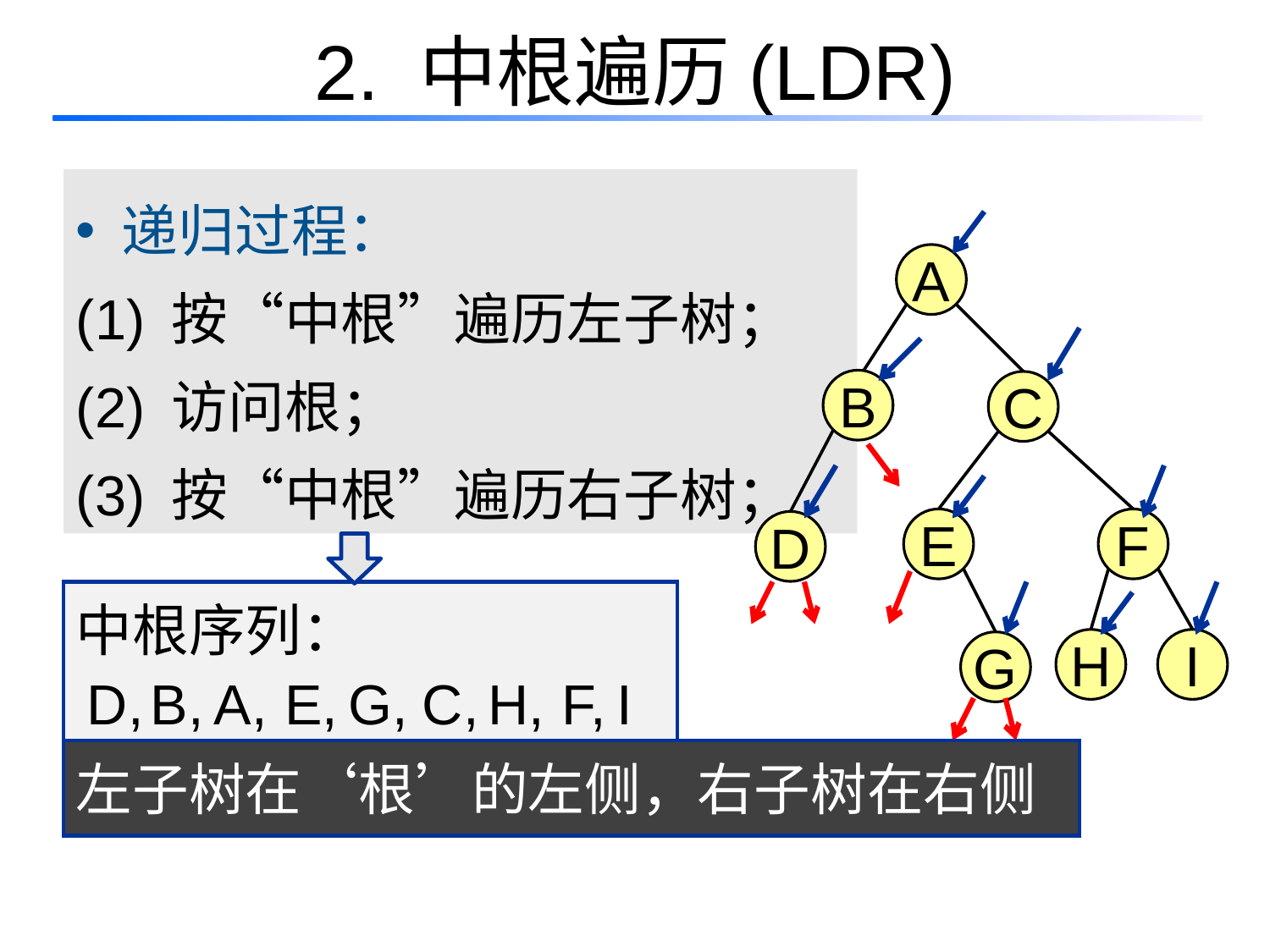

2. 中根遍历(LDR)

 递归过程：
 按“中根”遍历左子树；
 访问根；
 按“中根”遍历右子树；
A
B
C
E
F
D

中根序列：

H
I
G
D,
B,
A,
E,
G,
C,
H,
F,
I
左子树在‘根’的左侧，右子树在右侧